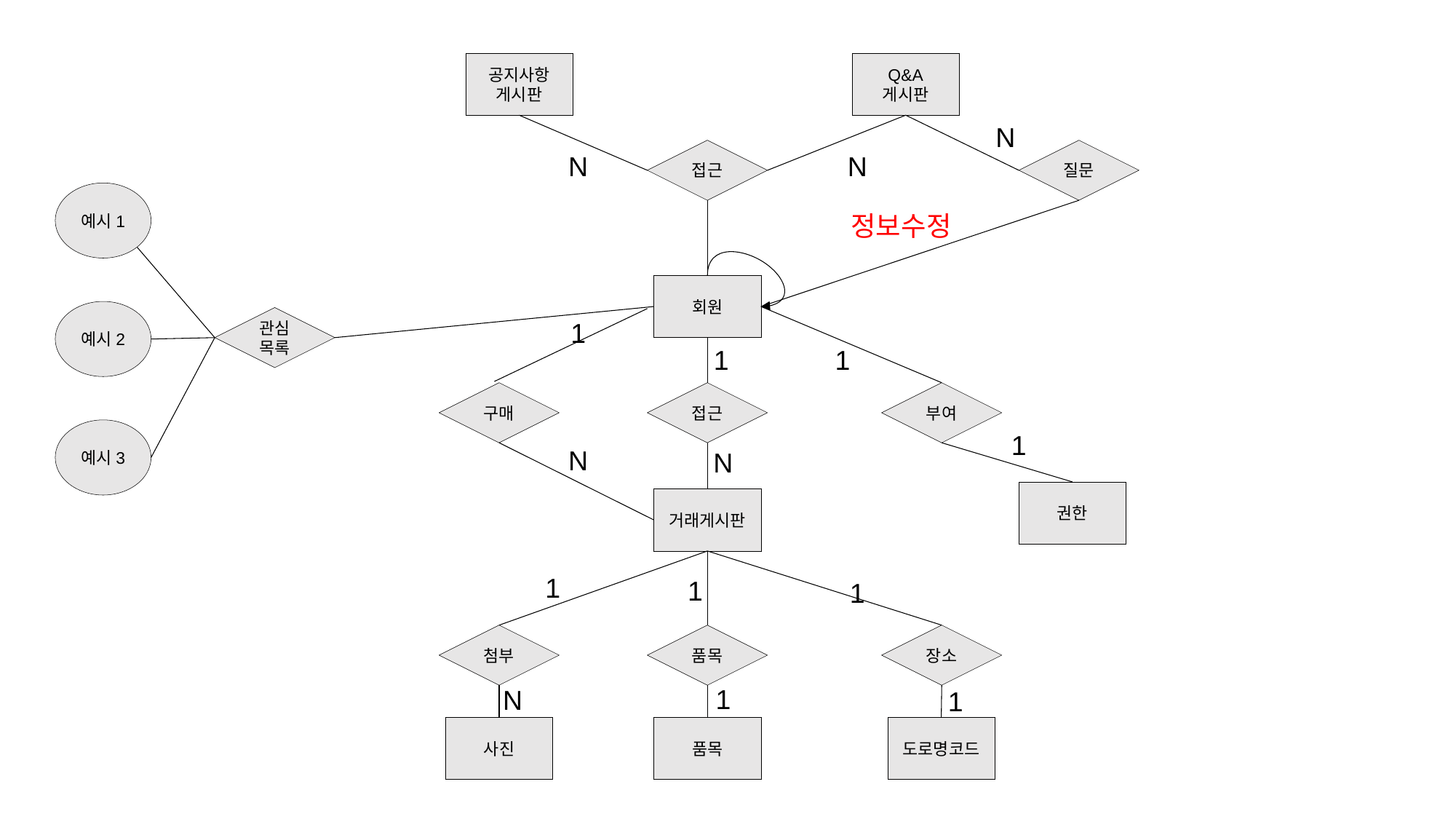

공지사항 게시판
Q&A
게시판
N
접근
질문
N
N
예시1
정보수정
회원
예시2
관심목록
1
1
1
구매
접근
부여
예시3
1
N
N
권한
거래게시판
1
1
1
첨부
품목
장소
1
N
1
사진
품목
도로명코드